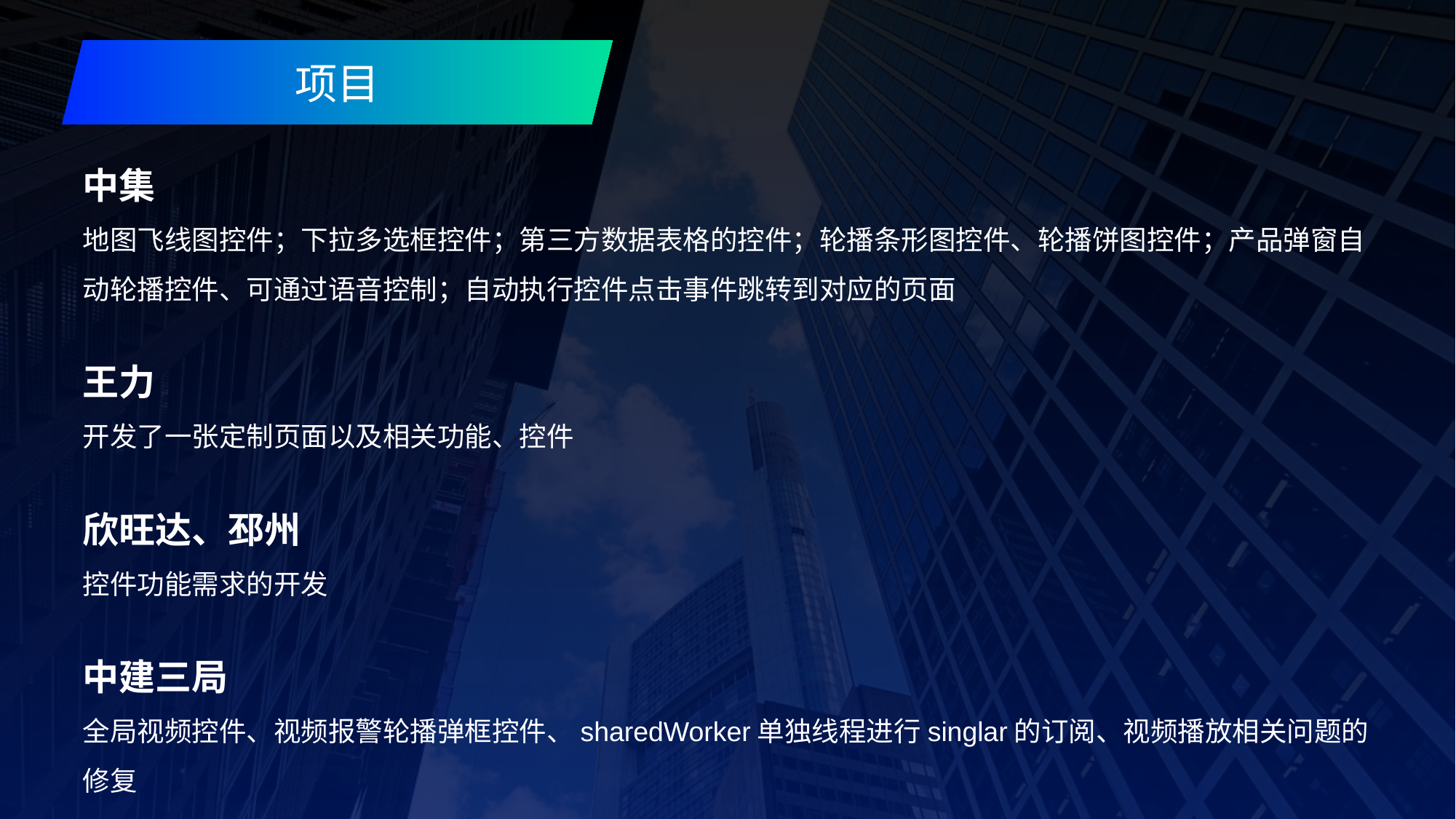

项目
中集
地图飞线图控件；下拉多选框控件；第三方数据表格的控件；轮播条形图控件、轮播饼图控件；产品弹窗自动轮播控件、可通过语音控制；自动执行控件点击事件跳转到对应的页面

王力
开发了一张定制页面以及相关功能、控件

欣旺达、邳州
控件功能需求的开发

中建三局
全局视频控件、视频报警轮播弹框控件、sharedWorker单独线程进行singlar的订阅、视频播放相关问题的修复